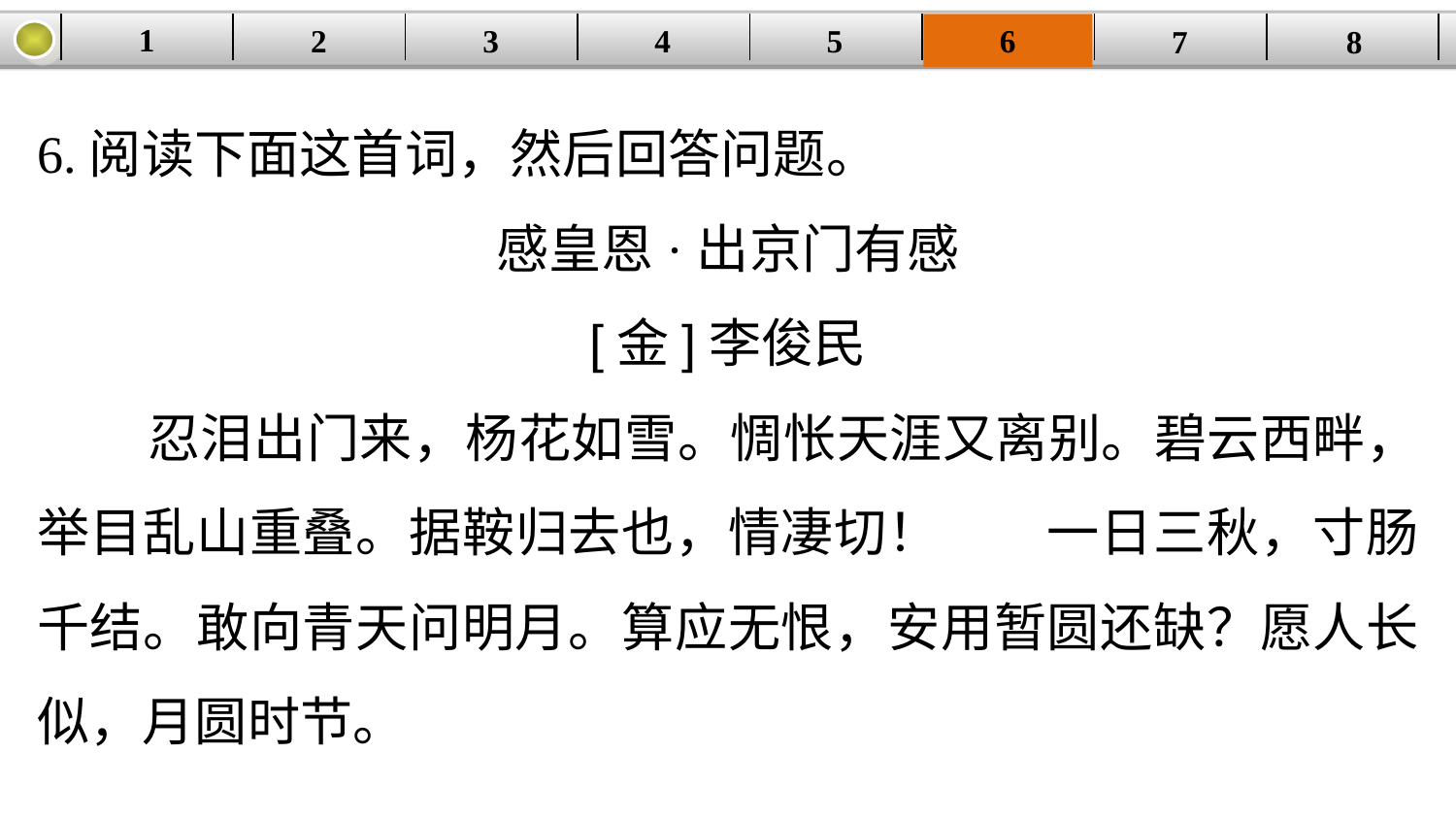

1
2
3
4
|  |  |  |  |  |  |  |  |
| --- | --- | --- | --- | --- | --- | --- | --- |
5
6
7
8

6.阅读下面这首词，然后回答问题。
感皇恩·出京门有感
[金]李俊民
        忍泪出门来，杨花如雪。惆怅天涯又离别。碧云西畔，举目乱山重叠。据鞍归去也，情凄切！　　一日三秋，寸肠千结。敢向青天问明月。算应无恨，安用暂圆还缺？愿人长似，月圆时节。